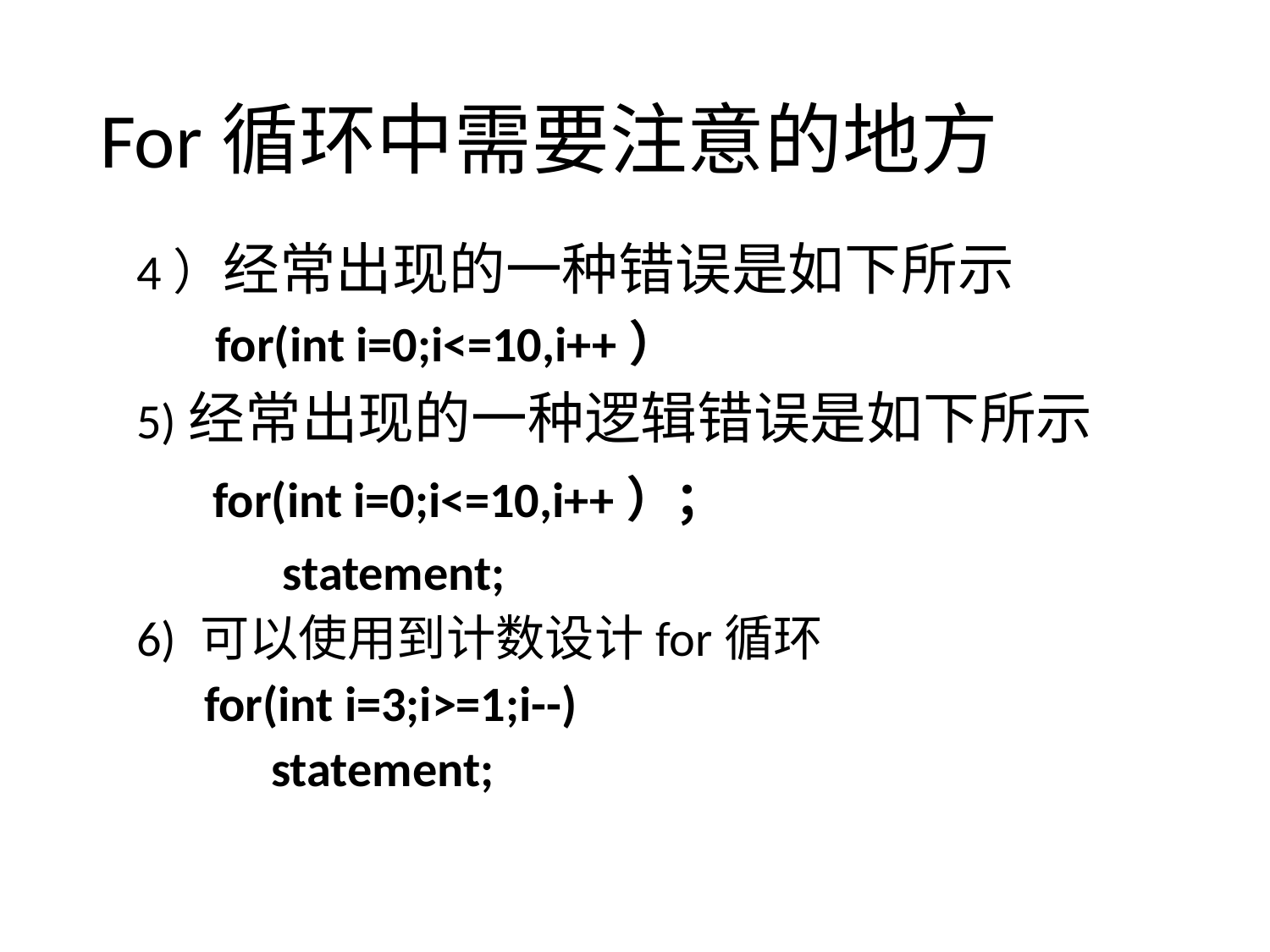

# For循环中需要注意的地方
4）经常出现的一种错误是如下所示
       for(int i=0;i<=10,i++）
5)经常出现的一种逻辑错误是如下所示
      for(int i=0;i<=10,i++）；
             statement;
6) 可以使用到计数设计for循环
      for(int i=3;i>=1;i--)
            statement;